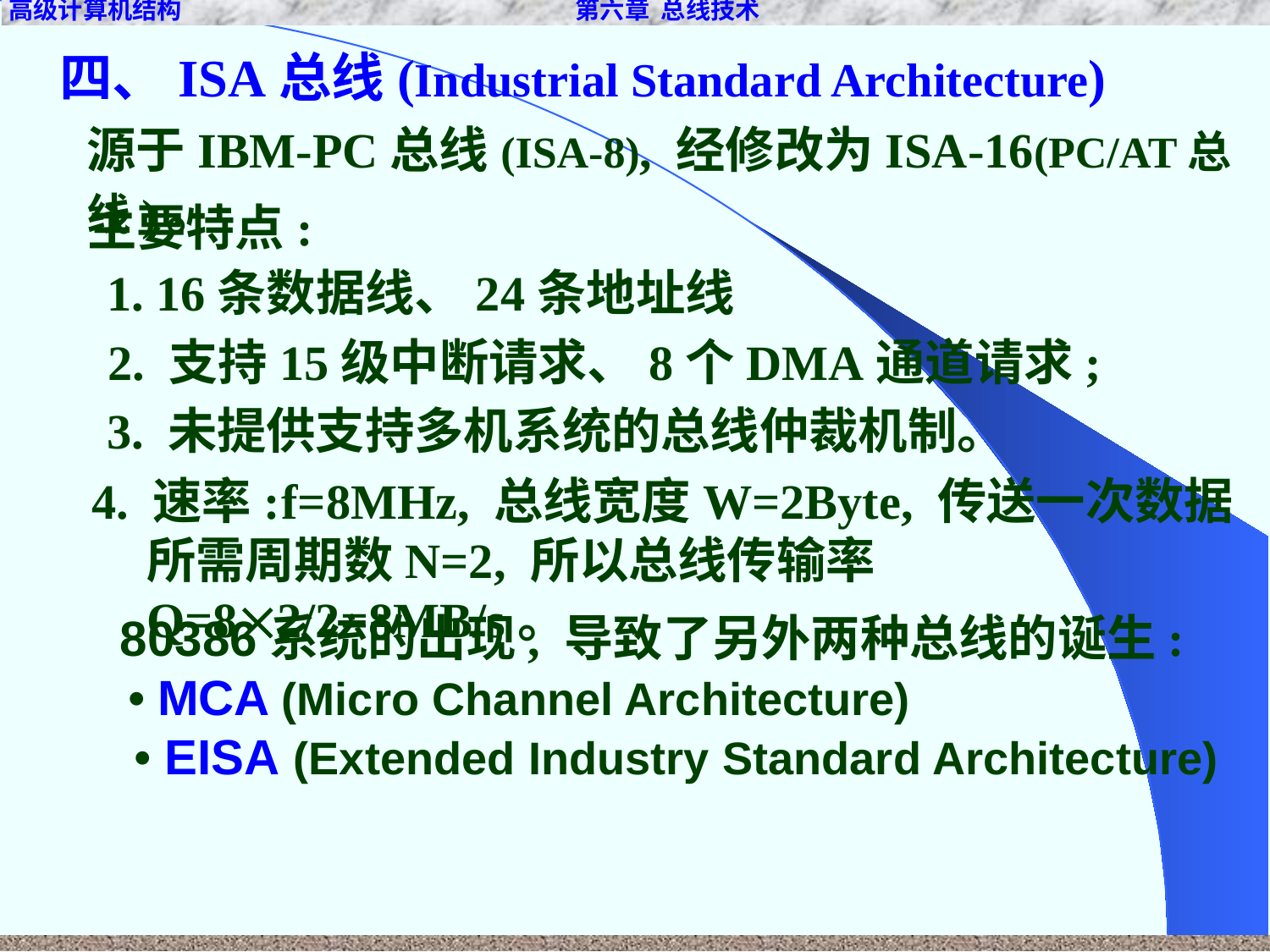

高级计算机结构                                                                     第六章  总线技术
四、ISA总线(Industrial Standard Architecture)
源于IBM-PC总线(ISA-8), 经修改为ISA-16(PC/AT总线)。
主要特点:
1. 16条数据线、24条地址线
2. 支持15级中断请求、8个DMA通道请求;
3. 未提供支持多机系统的总线仲裁机制。
            f=8MHz, 总线宽度W=2Byte, 传送一次数据所需周期数N=2, 所以总线传输率Q=8×2/2=8MB/s。
4. 速率:
   80386系统的出现, 导致了另外两种总线的诞生:
    • MCA (Micro Channel Architecture)
    • EISA (Extended Industry Standard Architecture)